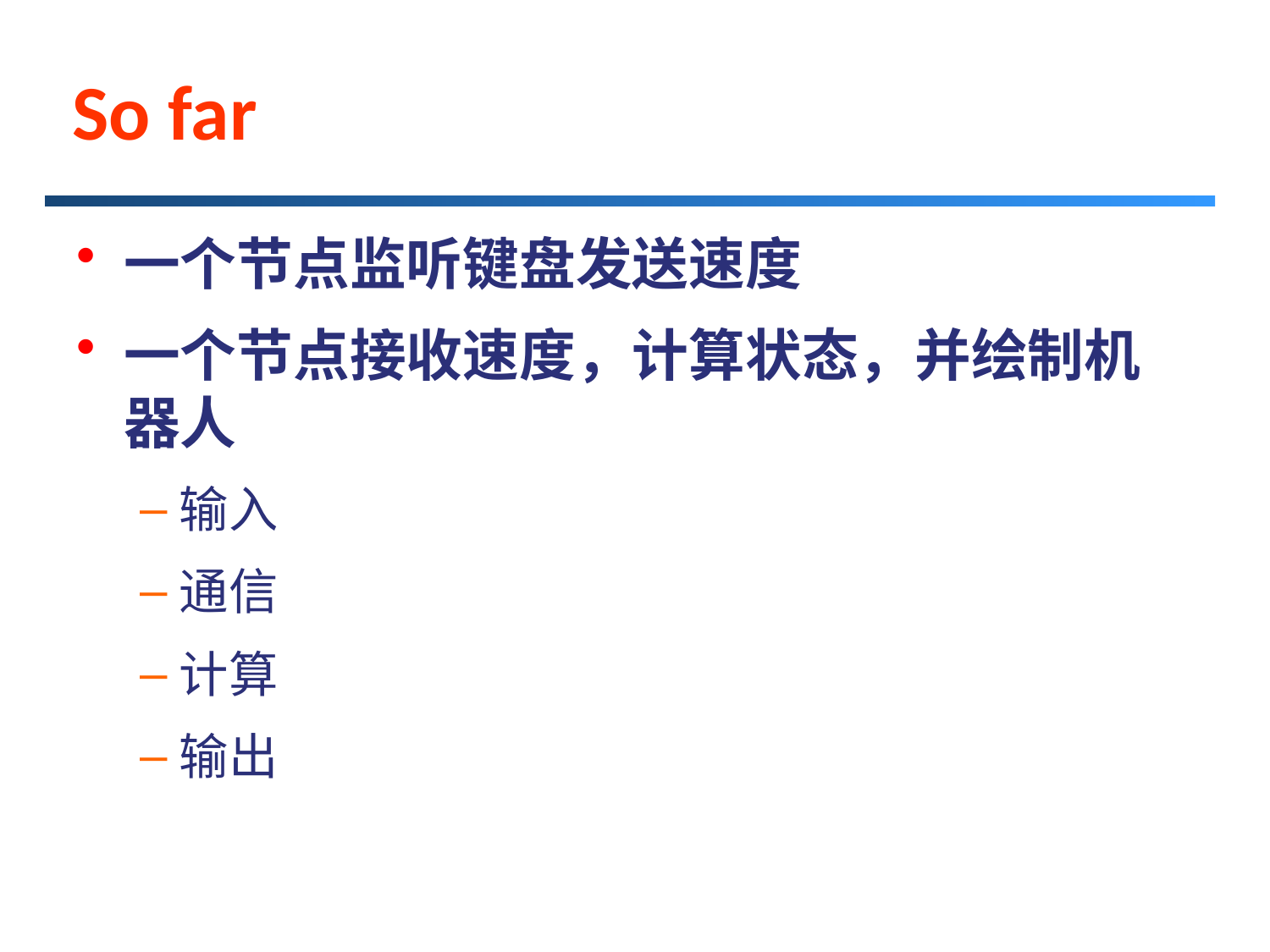

# So far
一个节点监听键盘发送速度
一个节点接收速度，计算状态，并绘制机器人
输入
通信
计算
输出